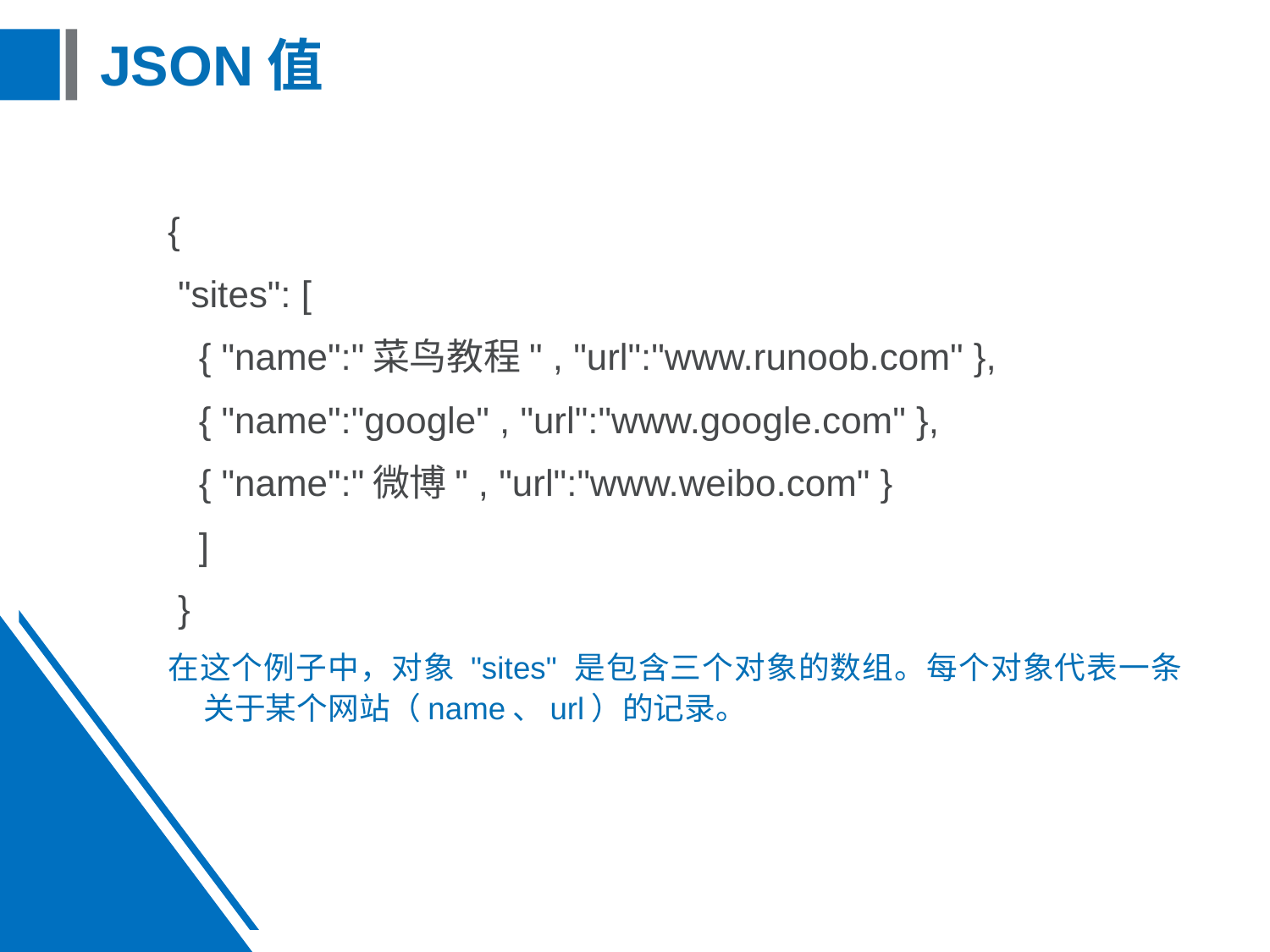

# JSON值
{
 "sites": [
   { "name":"菜鸟教程" , "url":"www.runoob.com" },
   { "name":"google" , "url":"www.google.com" },
   { "name":"微博" , "url":"www.weibo.com" }
   ]
 }
在这个例子中，对象 "sites" 是包含三个对象的数组。每个对象代表一条关于某个网站（name、url）的记录。
12